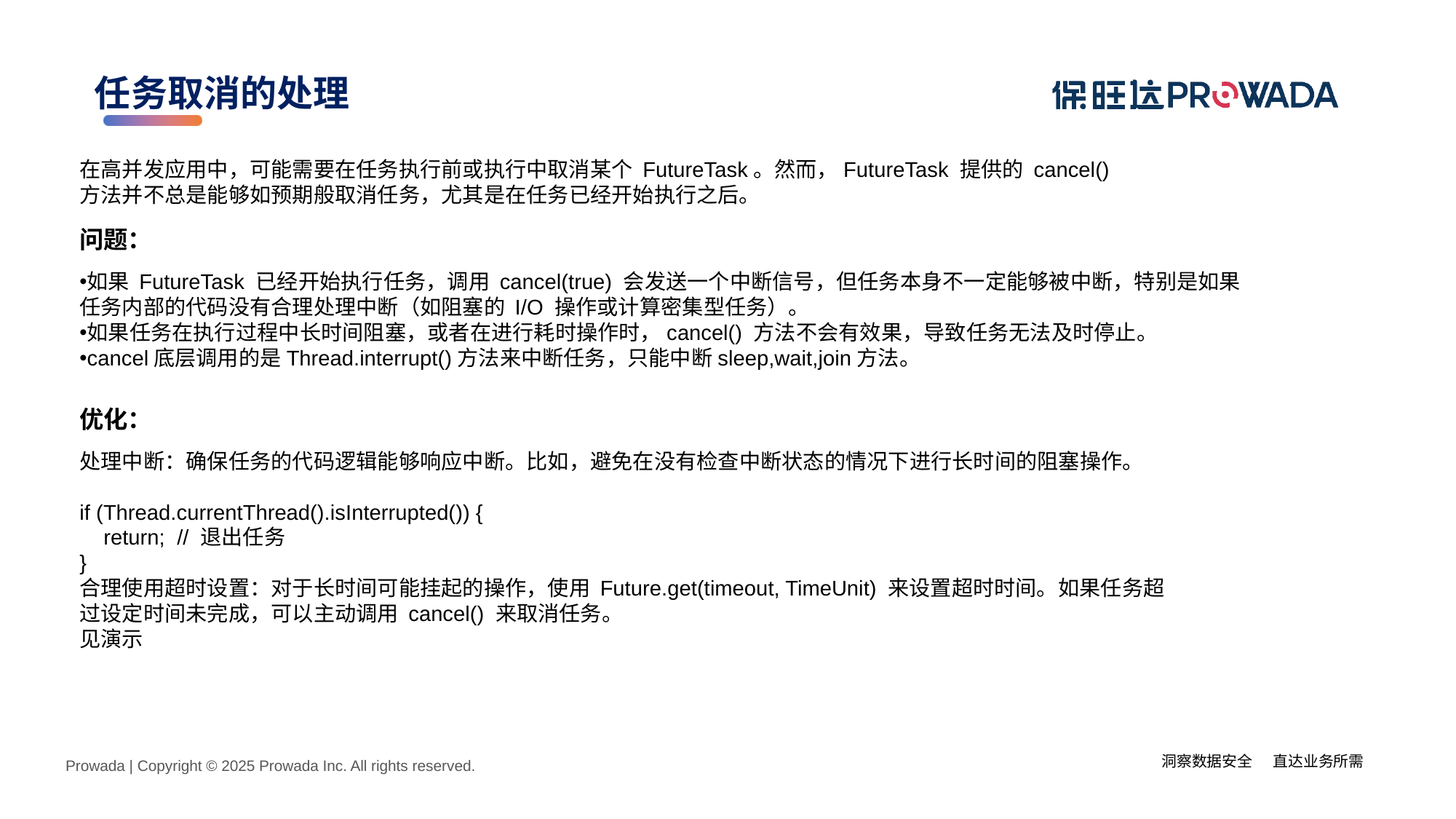

任务取消的处理
在高并发应用中，可能需要在任务执行前或执行中取消某个 FutureTask。然而，FutureTask 提供的 cancel() 方法并不总是能够如预期般取消任务，尤其是在任务已经开始执行之后。
问题：
如果 FutureTask 已经开始执行任务，调用 cancel(true) 会发送一个中断信号，但任务本身不一定能够被中断，特别是如果任务内部的代码没有合理处理中断（如阻塞的 I/O 操作或计算密集型任务）。
如果任务在执行过程中长时间阻塞，或者在进行耗时操作时，cancel() 方法不会有效果，导致任务无法及时停止。
cancel底层调用的是Thread.interrupt()方法来中断任务，只能中断sleep,wait,join方法。

优化：
处理中断：确保任务的代码逻辑能够响应中断。比如，避免在没有检查中断状态的情况下进行长时间的阻塞操作。

if (Thread.currentThread().isInterrupted()) {
    return;  // 退出任务
}
合理使用超时设置：对于长时间可能挂起的操作，使用 Future.get(timeout, TimeUnit) 来设置超时时间。如果任务超过设定时间未完成，可以主动调用 cancel() 来取消任务。
见演示